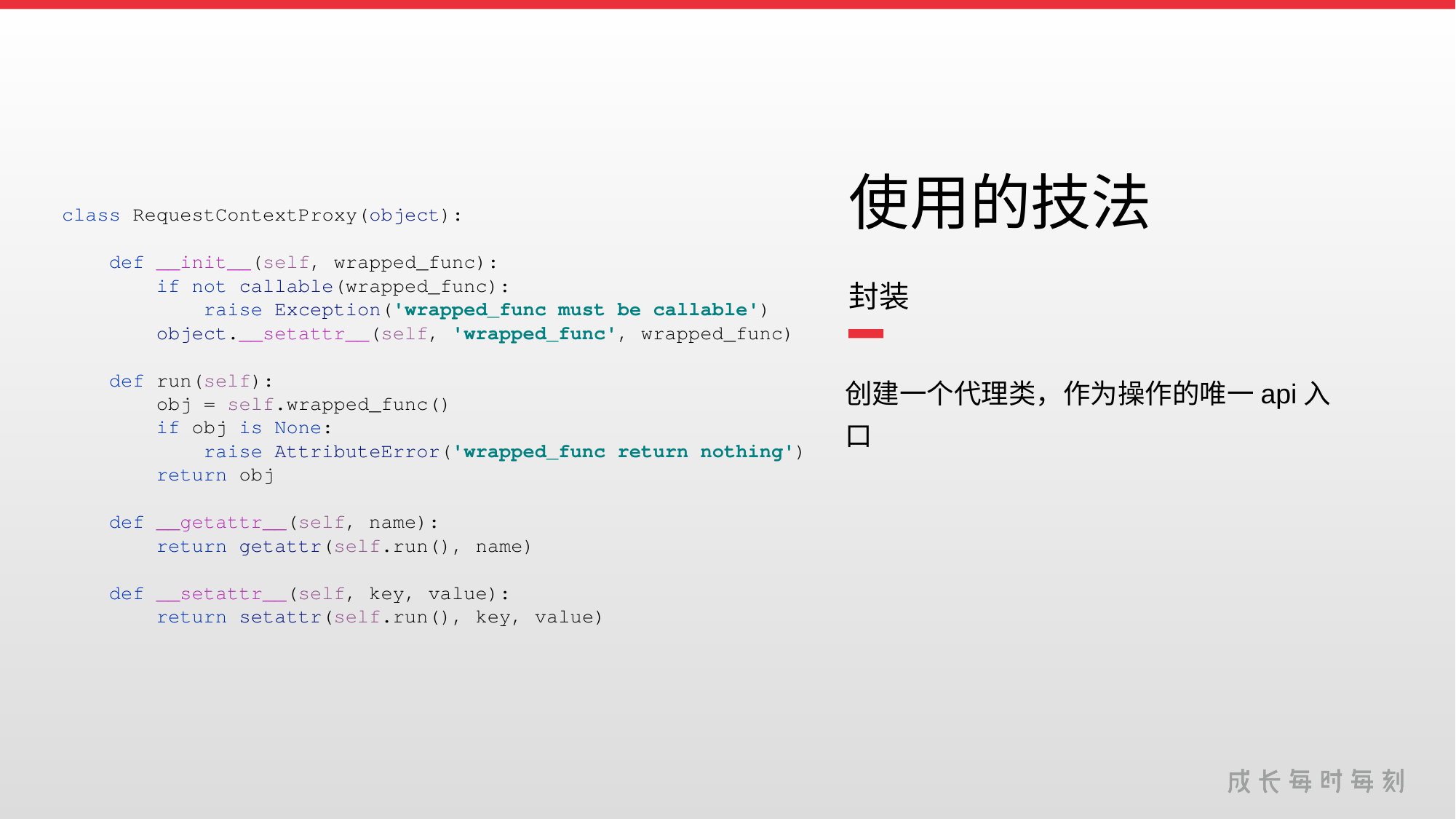

使用的技法
class RequestContextProxy(object):

    def __init__(self, wrapped_func):
        if not callable(wrapped_func):
            raise Exception('wrapped_func must be callable')
        object.__setattr__(self, 'wrapped_func', wrapped_func)

    def run(self):
        obj = self.wrapped_func()
        if obj is None:
            raise AttributeError('wrapped_func return nothing')
        return obj

    def __getattr__(self, name):
        return getattr(self.run(), name)

    def __setattr__(self, key, value):
        return setattr(self.run(), key, value)
封装
创建一个代理类，作为操作的唯一api入口